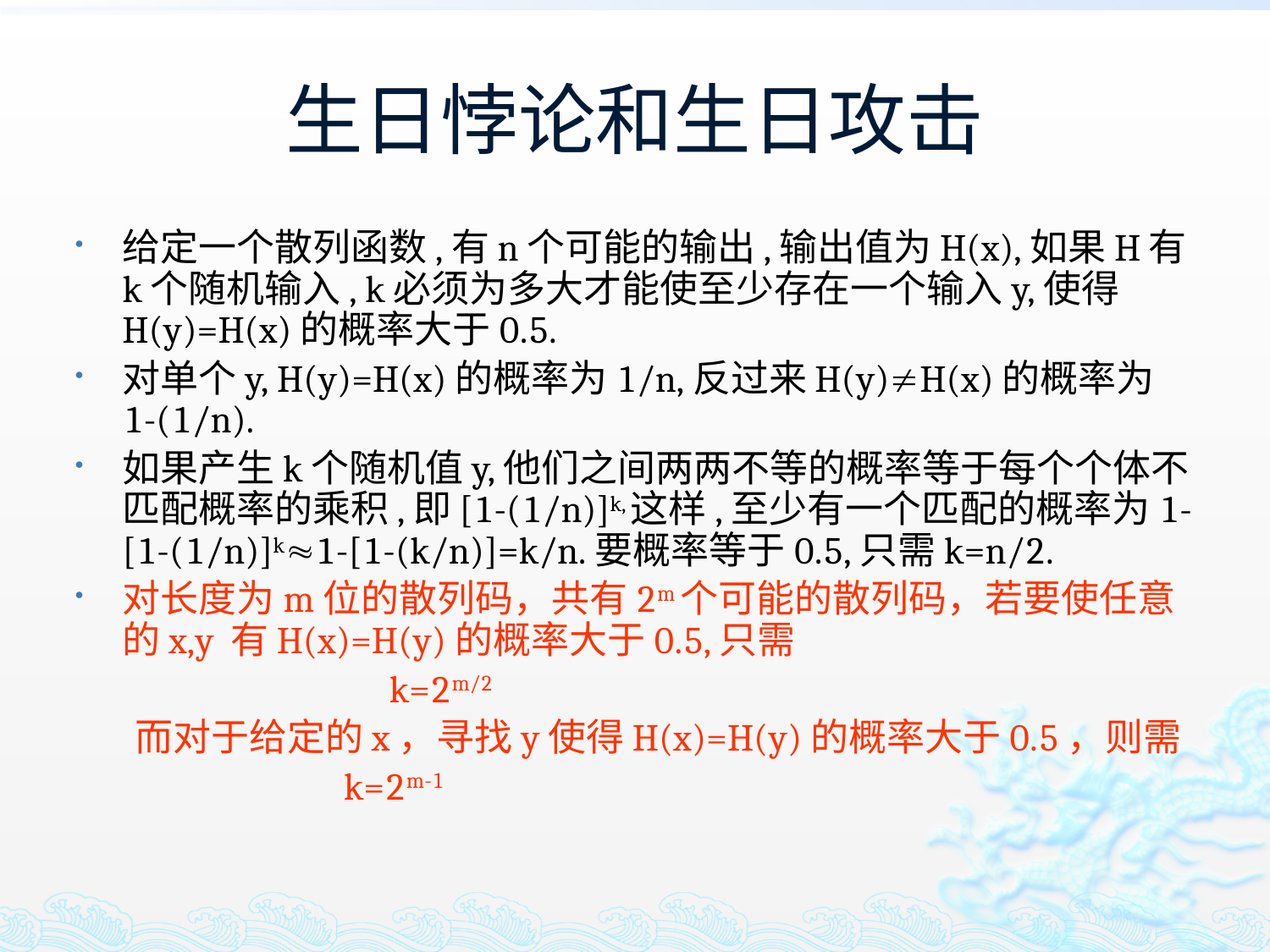

# 生日悖论和生日攻击
给定一个散列函数,有n个可能的输出,输出值为H(x),如果H有k个随机输入, k必须为多大才能使至少存在一个输入y,使得H(y)=H(x)的概率大于0.5.
对单个y, H(y)=H(x)的概率为1/n,反过来H(y)≠H(x)的概率为1-(1/n).
如果产生k个随机值y,他们之间两两不等的概率等于每个个体不匹配概率的乘积,即[1-(1/n)]k,这样,至少有一个匹配的概率为1-[1-(1/n)]k≈1-[1-(k/n)]=k/n.要概率等于0.5,只需k=n/2.
对长度为m位的散列码，共有2m个可能的散列码，若要使任意的x,y 有H(x)=H(y)的概率大于0.5,只需
                                     k=2m/2
      而对于给定的x，寻找y使得H(x)=H(y)的概率大于0.5，则需
                                                       k=2m-1